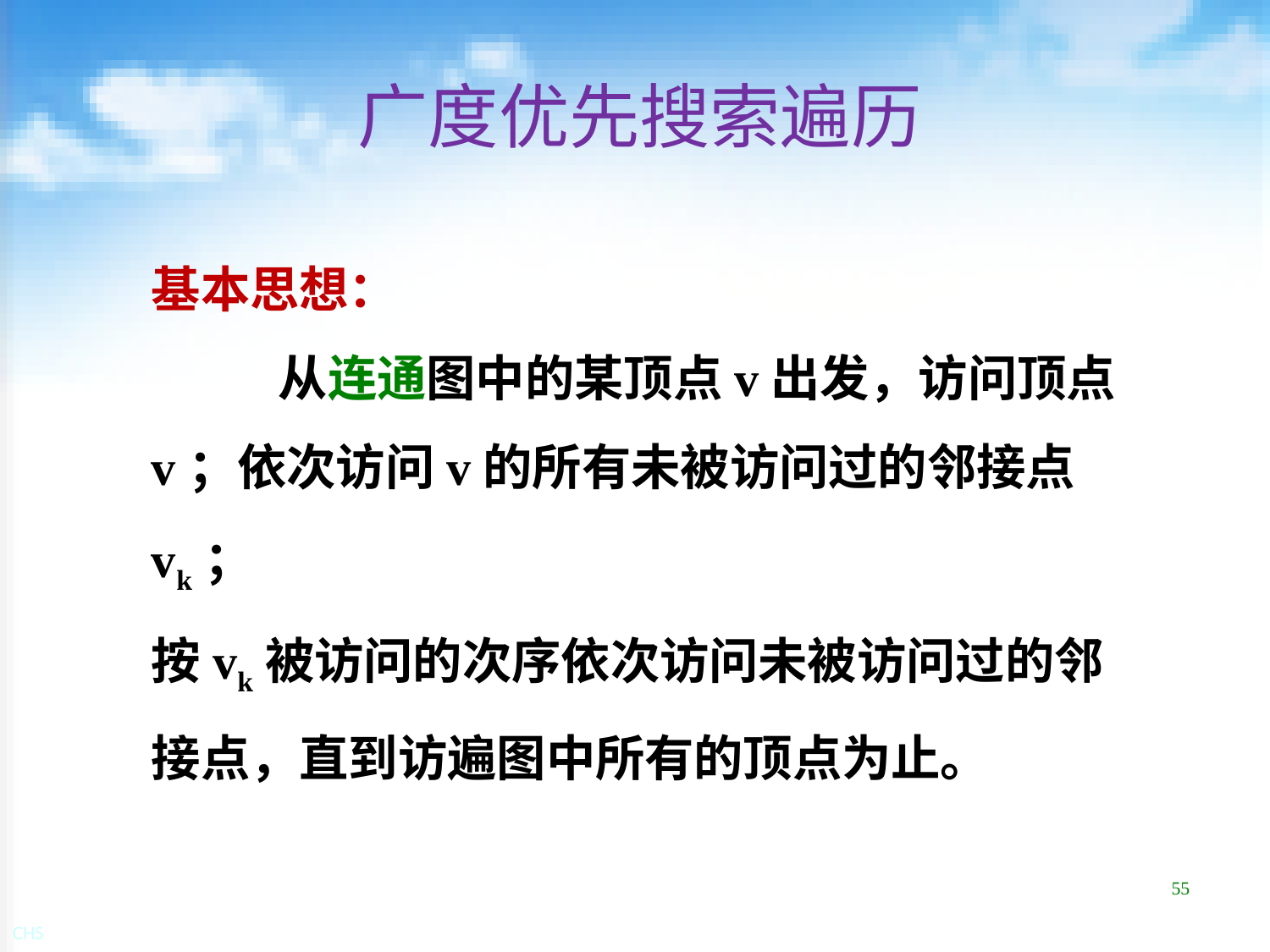

# 广度优先搜索遍历
基本思想：
	从连通图中的某顶点v出发，访问顶点v；依次访问v的所有未被访问过的邻接点vk；
按vk被访问的次序依次访问未被访问过的邻接点，直到访遍图中所有的顶点为止。
55